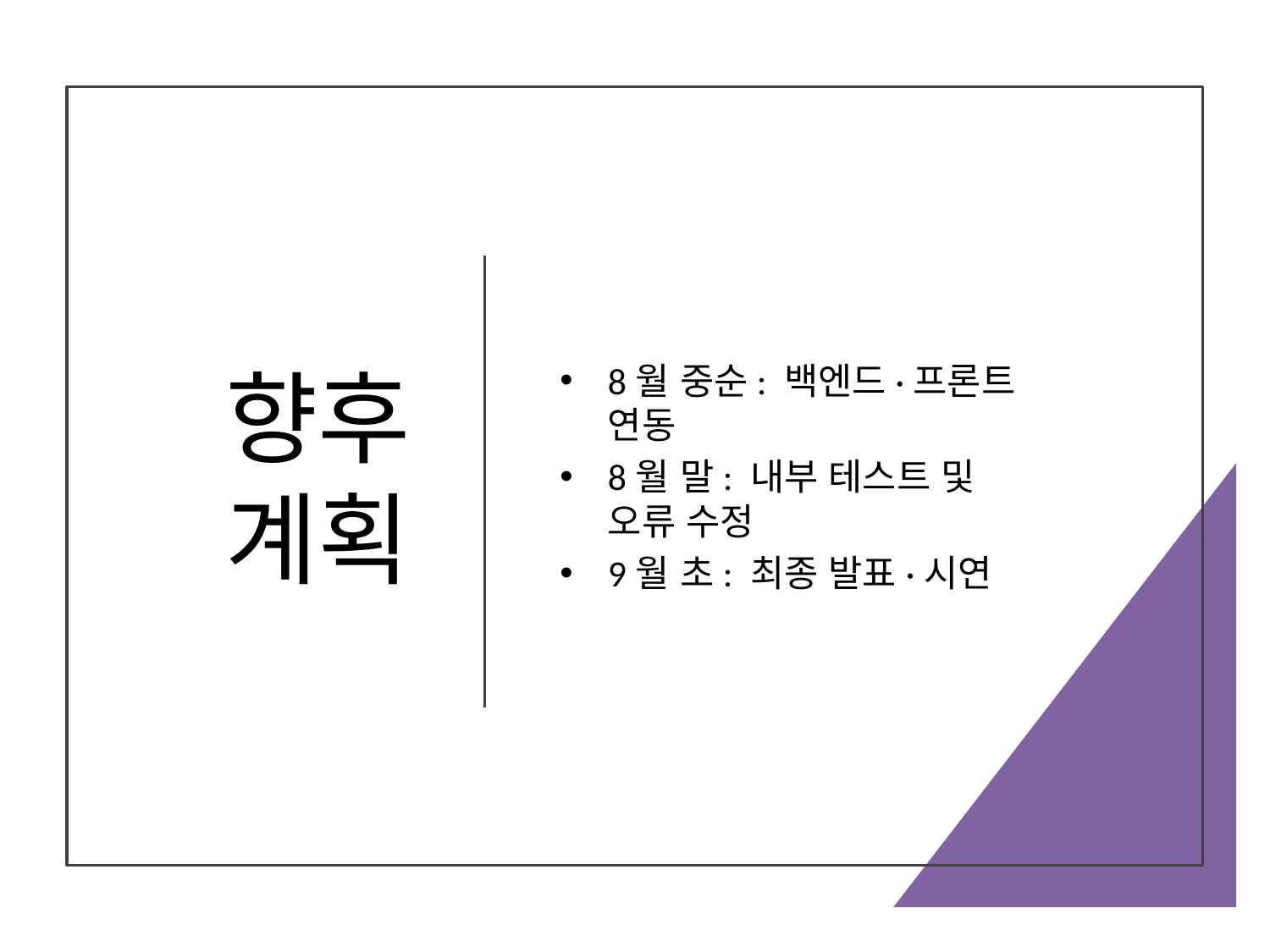

# 향후 계획
8월 중순: 백엔드·프론트 연동
8월 말: 내부 테스트 및 오류 수정
9월 초: 최종 발표·시연